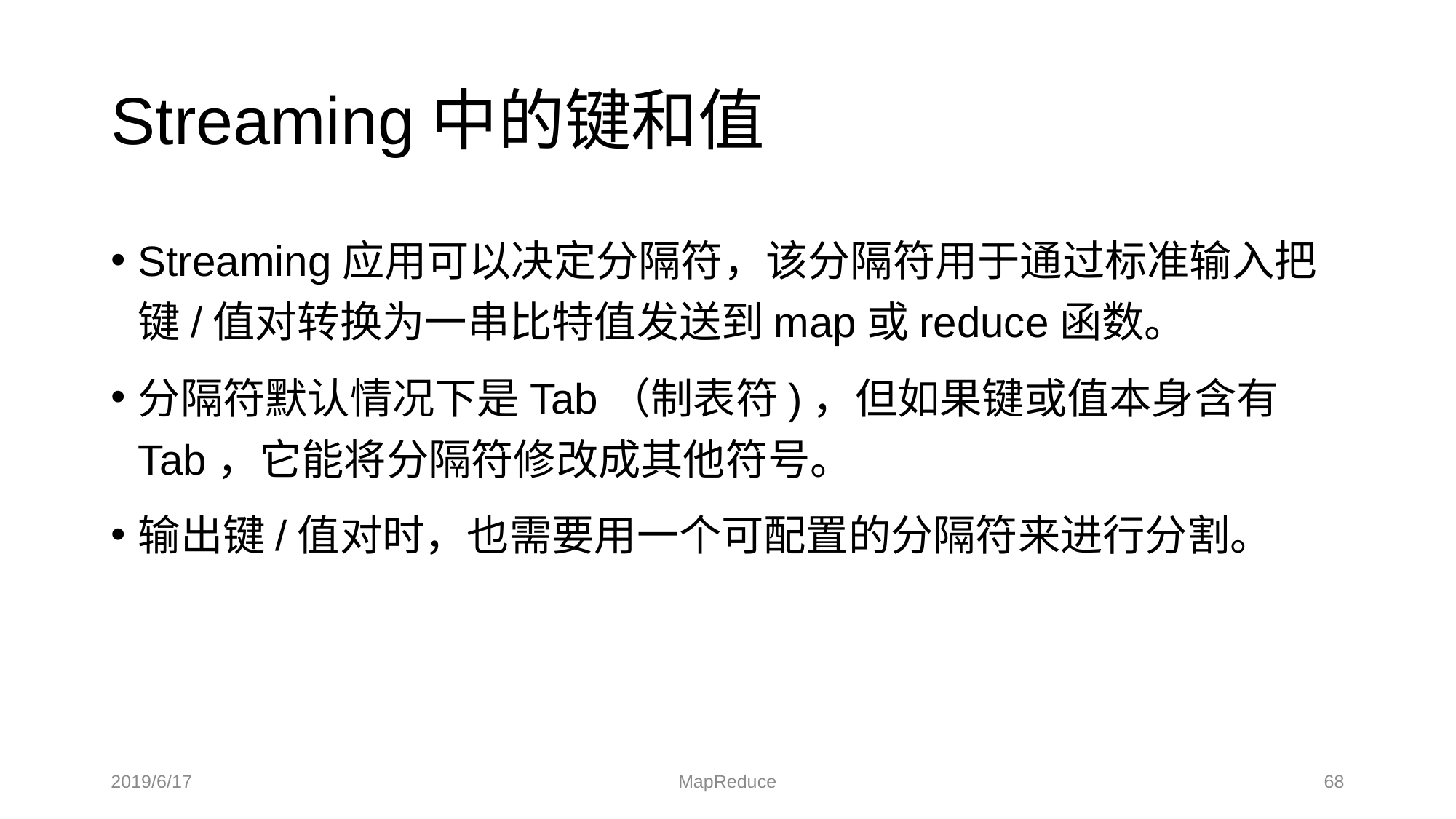

# Streaming中的键和值
Streaming应用可以决定分隔符，该分隔符用于通过标准输入把键/值对转换为一串比特值发送到map或reduce函数。
分隔符默认情况下是Tab（制表符)，但如果键或值本身含有Tab，它能将分隔符修改成其他符号。
输出键/值对时，也需要用一个可配置的分隔符来进行分割。

2019/6/17
MapReduce
68